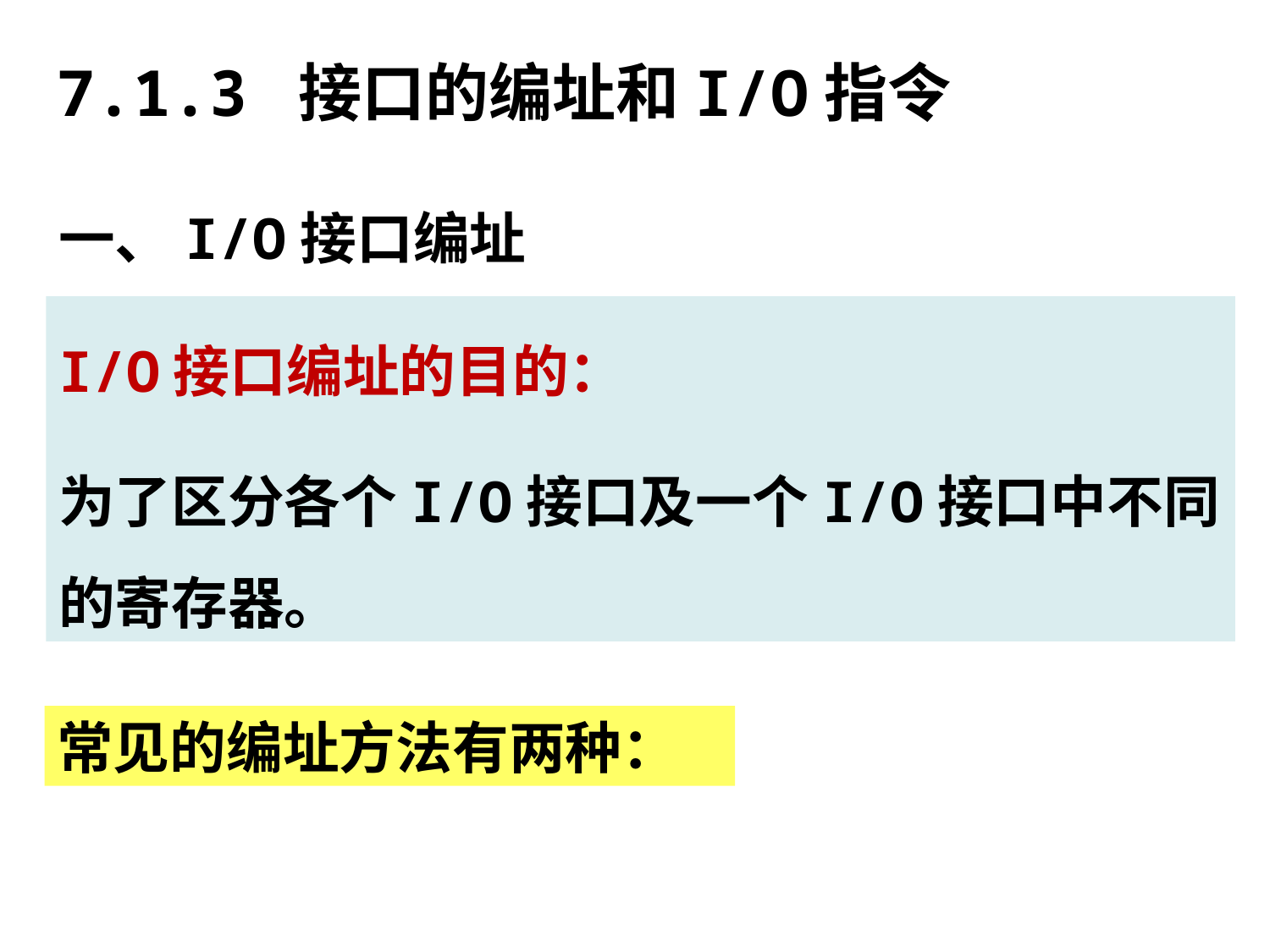

7.1.3  接口的编址和I/O指令
一、I/O接口编址
I/O接口编址的目的：
为了区分各个I/O接口及一个I/O接口中不同的寄存器。
常见的编址方法有两种：
10